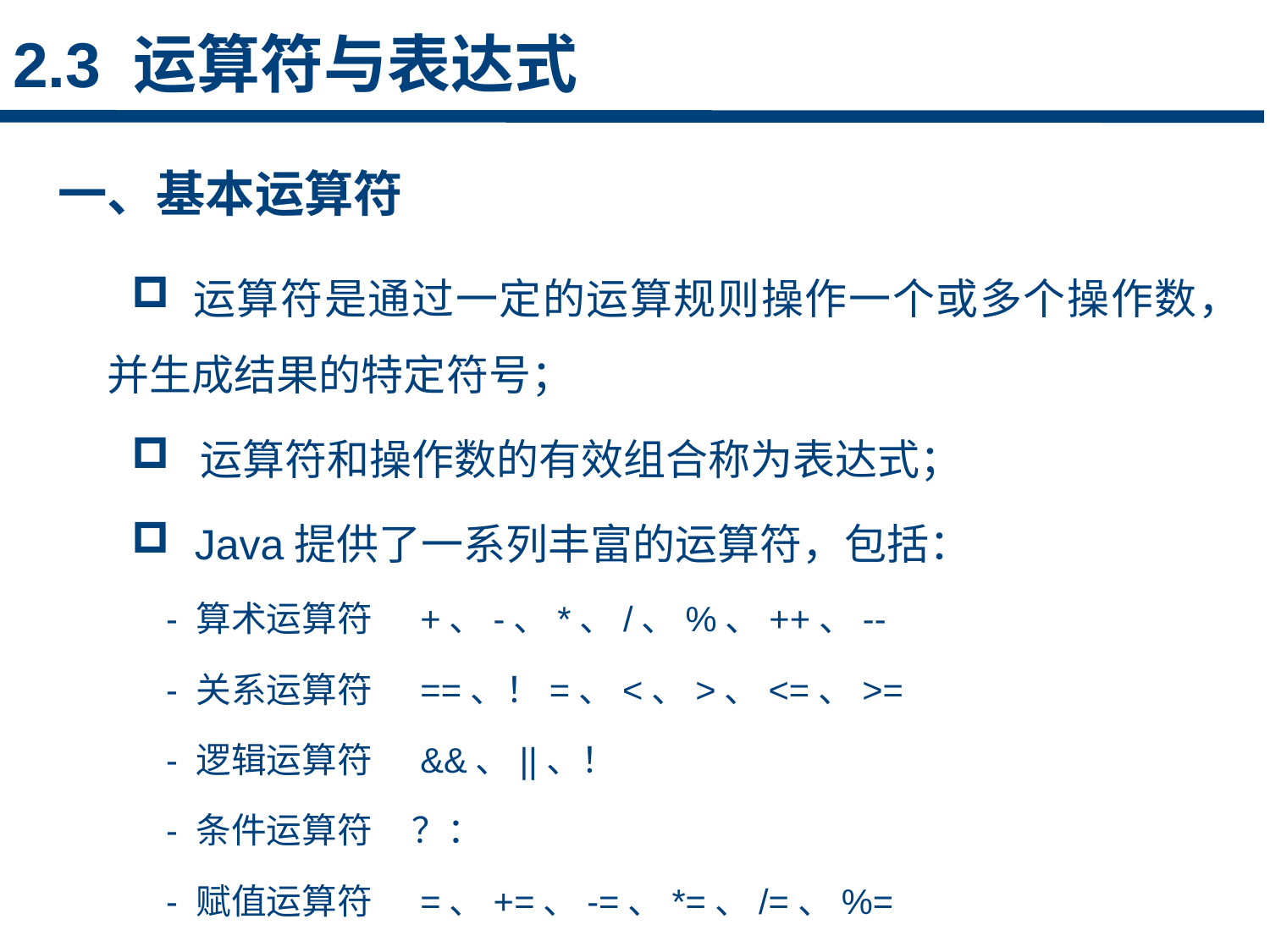

2.3 运算符与表达式
一、基本运算符

 运算符是通过一定的运算规则操作一个或多个操作数，并生成结果的特定符号；
  运算符和操作数的有效组合称为表达式；
  Java提供了一系列丰富的运算符，包括：
      - 算术运算符     +、-、*、/、%、++、--
      - 关系运算符     ==、！=、<、>、<=、>=
      - 逻辑运算符     &&、||、！
      - 条件运算符     ？：
      - 赋值运算符     =、+=、-=、*=、/=、%=
点击添加文本
点击添加文本
点击添加文本
点击添加文本